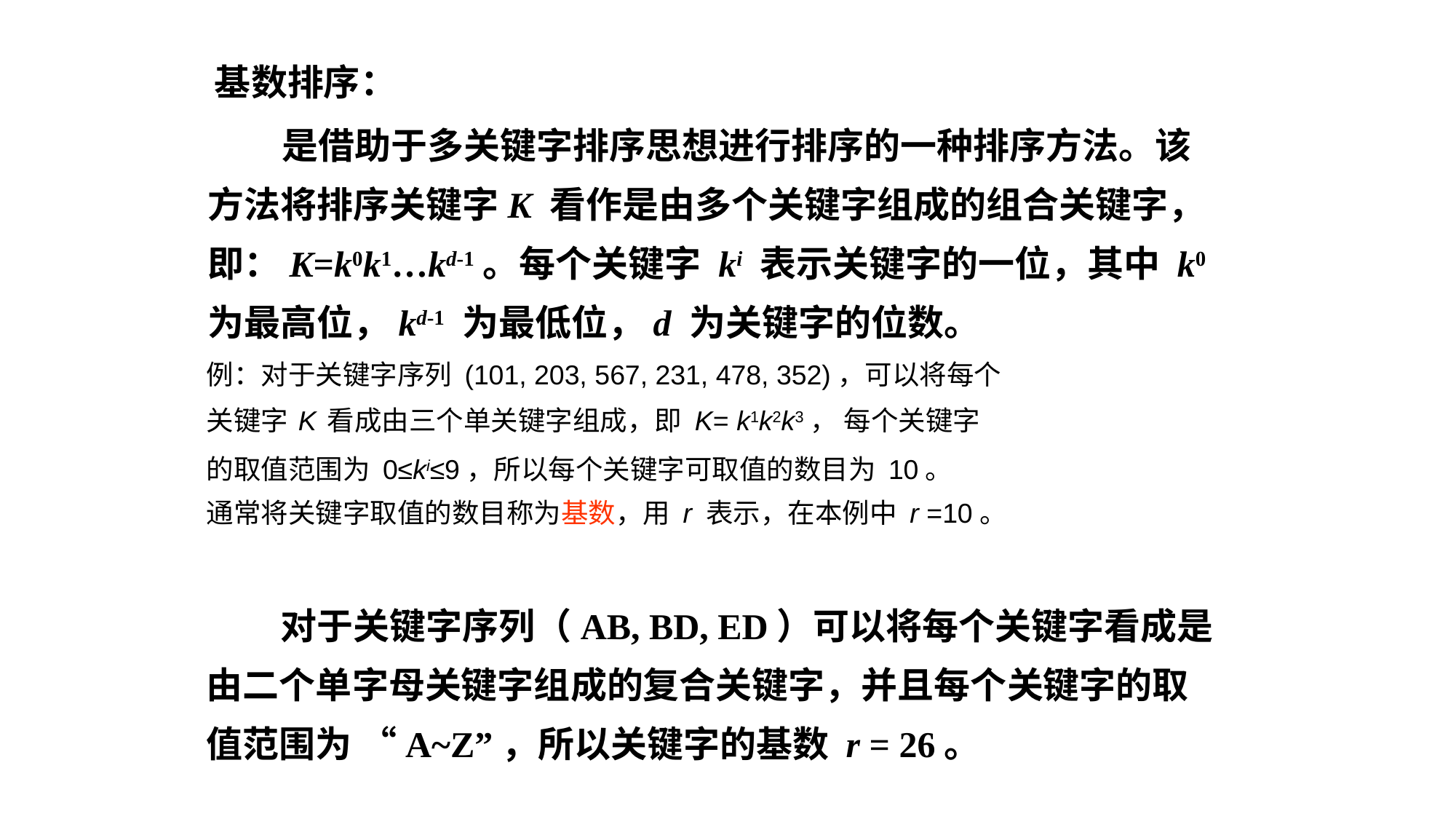

基数排序：
        是借助于多关键字排序思想进行排序的一种排序方法。该
方法将排序关键字K 看作是由多个关键字组成的组合关键字，
即：K=k0k1…kd-1。每个关键字 ki 表示关键字的一位，其中 k0
为最高位，kd-1 为最低位，d 为关键字的位数。
例：对于关键字序列 (101, 203, 567, 231, 478, 352)，可以将每个
关键字 K 看成由三个单关键字组成，即 K= k1k2k3， 每个关键字
的取值范围为 0≤ki≤9，所以每个关键字可取值的数目为 10。
通常将关键字取值的数目称为基数，用 r 表示，在本例中 r =10。
        对于关键字序列（AB, BD, ED）可以将每个关键字看成是
由二个单字母关键字组成的复合关键字，并且每个关键字的取
值范围为 “A~Z”，所以关键字的基数 r = 26。